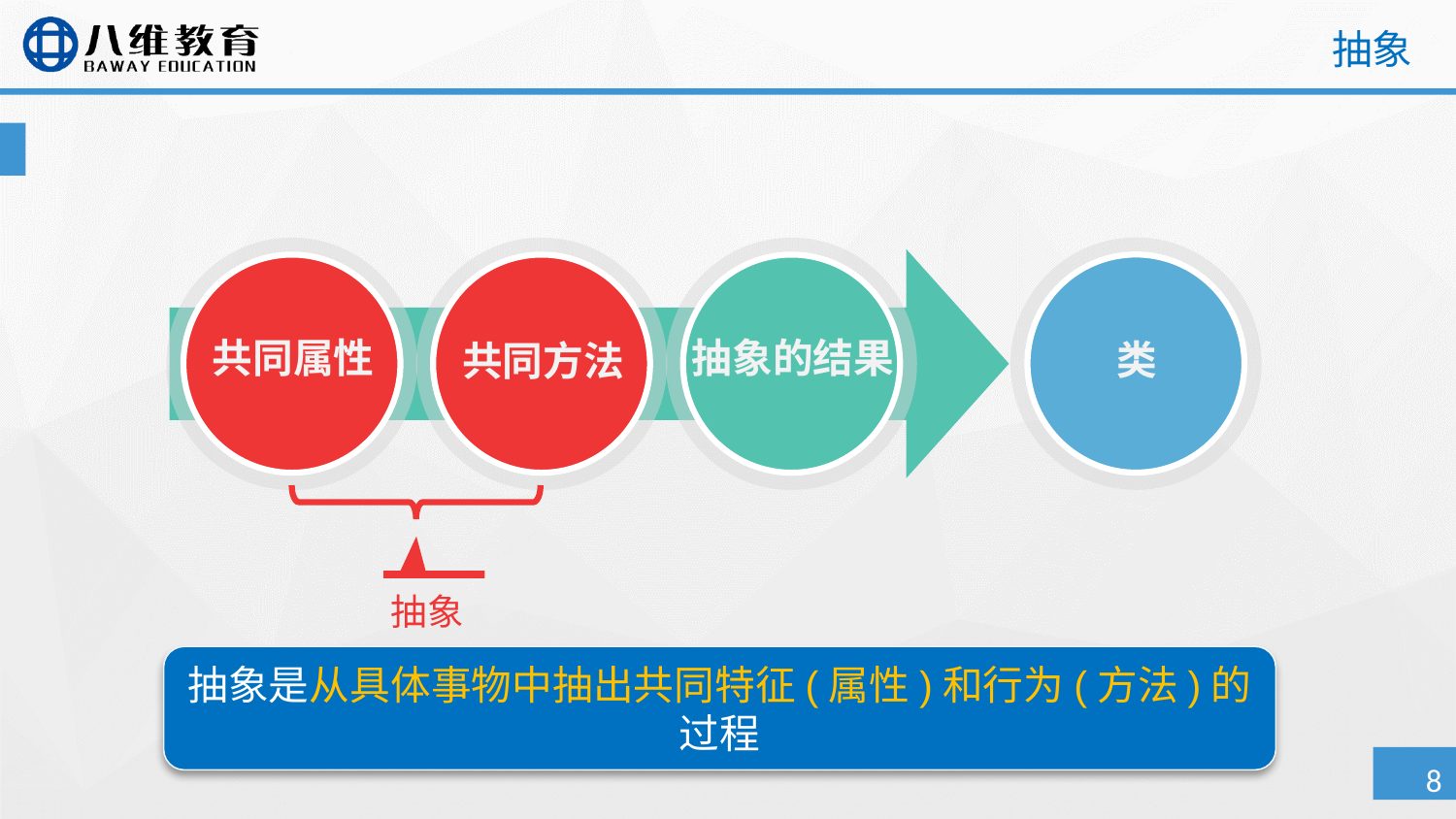

# 抽象

类

共同属性

共同方法

抽象的结果

抽象
抽象是从具体事物中抽出共同特征(属性)和行为(方法)的过程